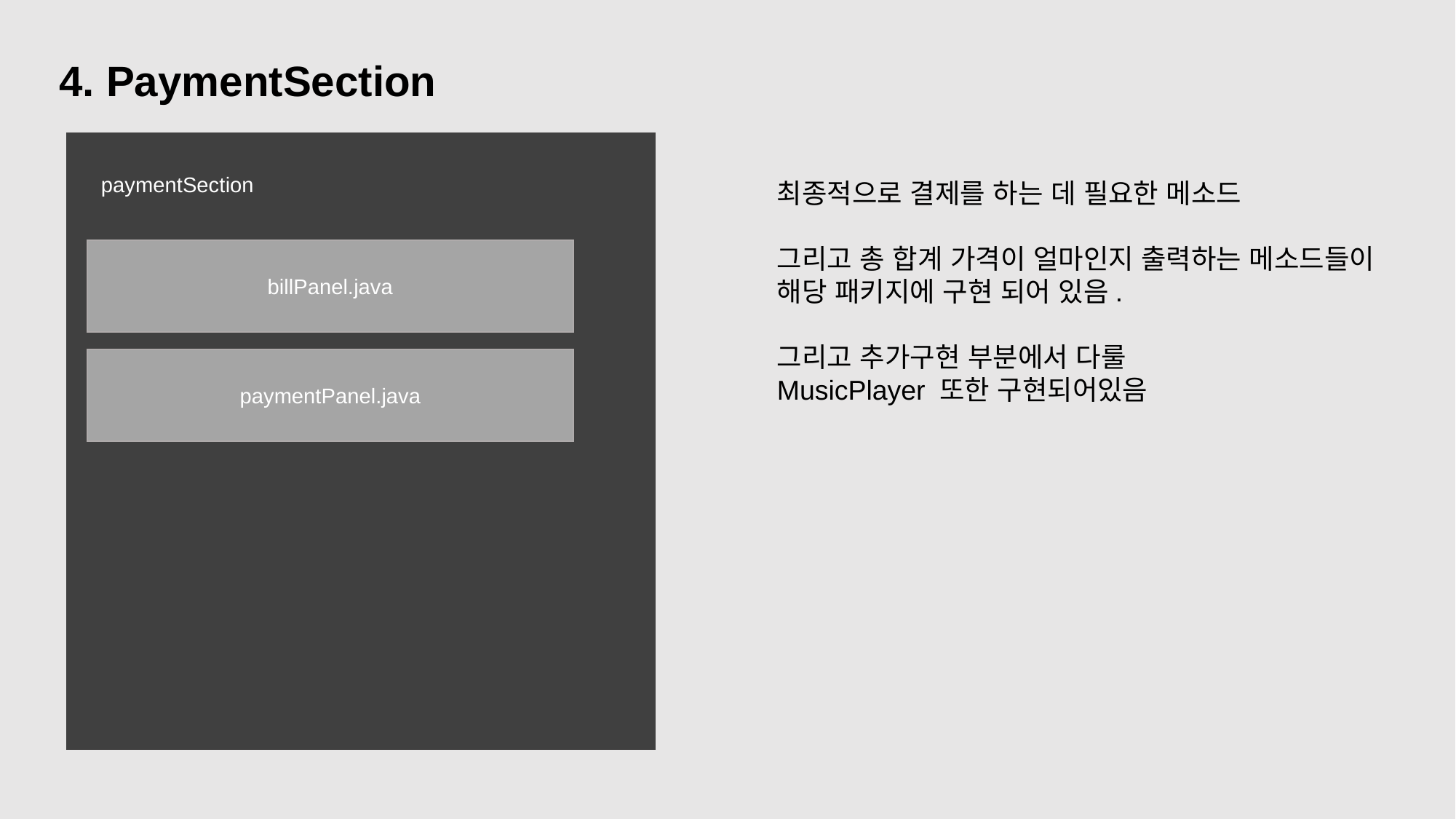

4. PaymentSection

paymentSection
paymentPanel.java
billPanel.java
최종적으로 결제를 하는 데 필요한 메소드

그리고 총 합계 가격이 얼마인지 출력하는 메소드들이
해당 패키지에 구현 되어 있음.

그리고 추가구현 부분에서 다룰
MusicPlayer 또한 구현되어있음